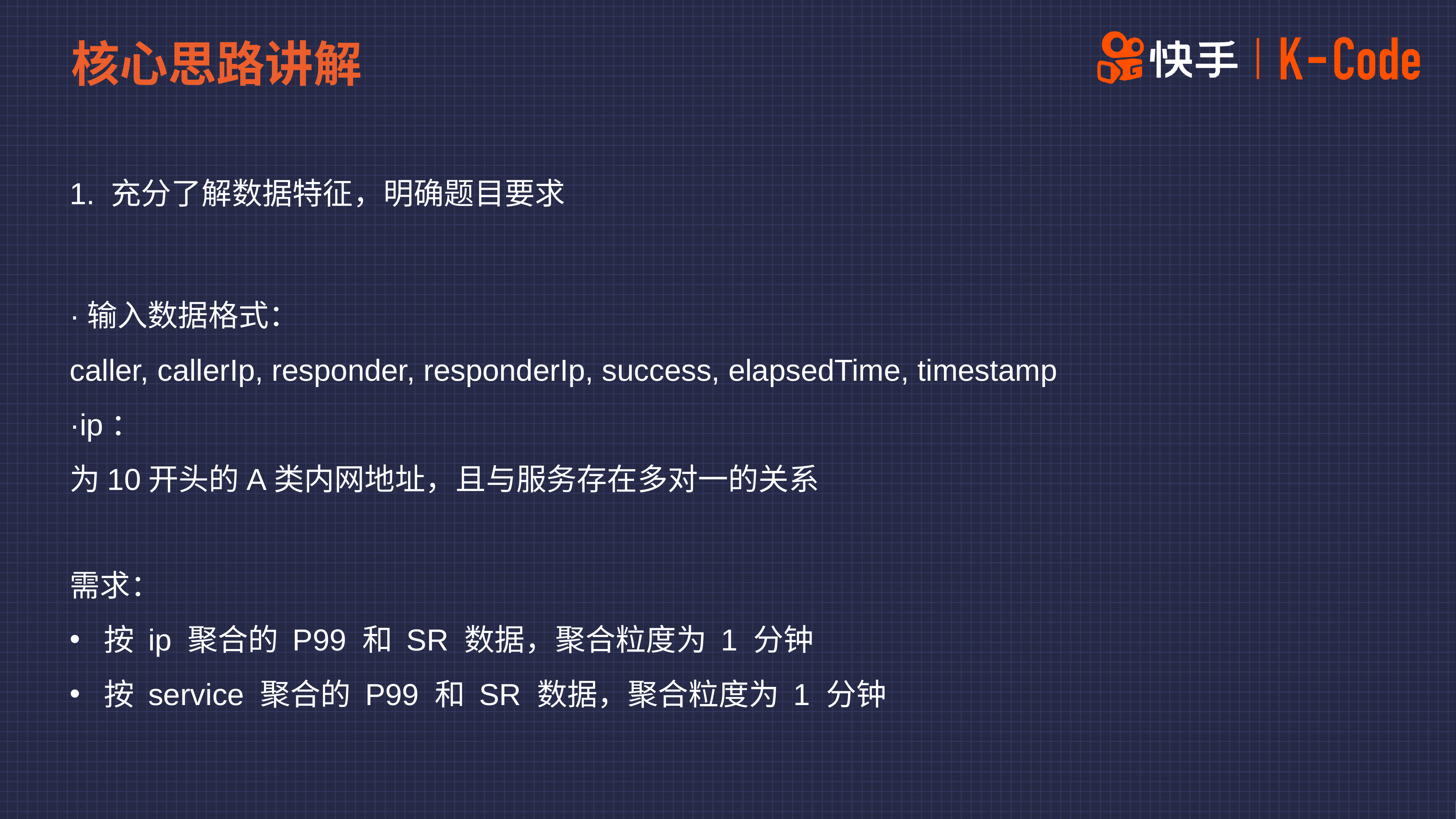

核心思路讲解
1. 充分了解数据特征，明确题目要求
·输入数据格式：
caller, callerIp, responder, responderIp, success, elapsedTime, timestamp
·ip：
为10开头的A类内网地址，且与服务存在多对一的关系
需求：
按 ip 聚合的 P99 和 SR 数据，聚合粒度为 1 分钟
按 service 聚合的 P99 和 SR 数据，聚合粒度为 1 分钟